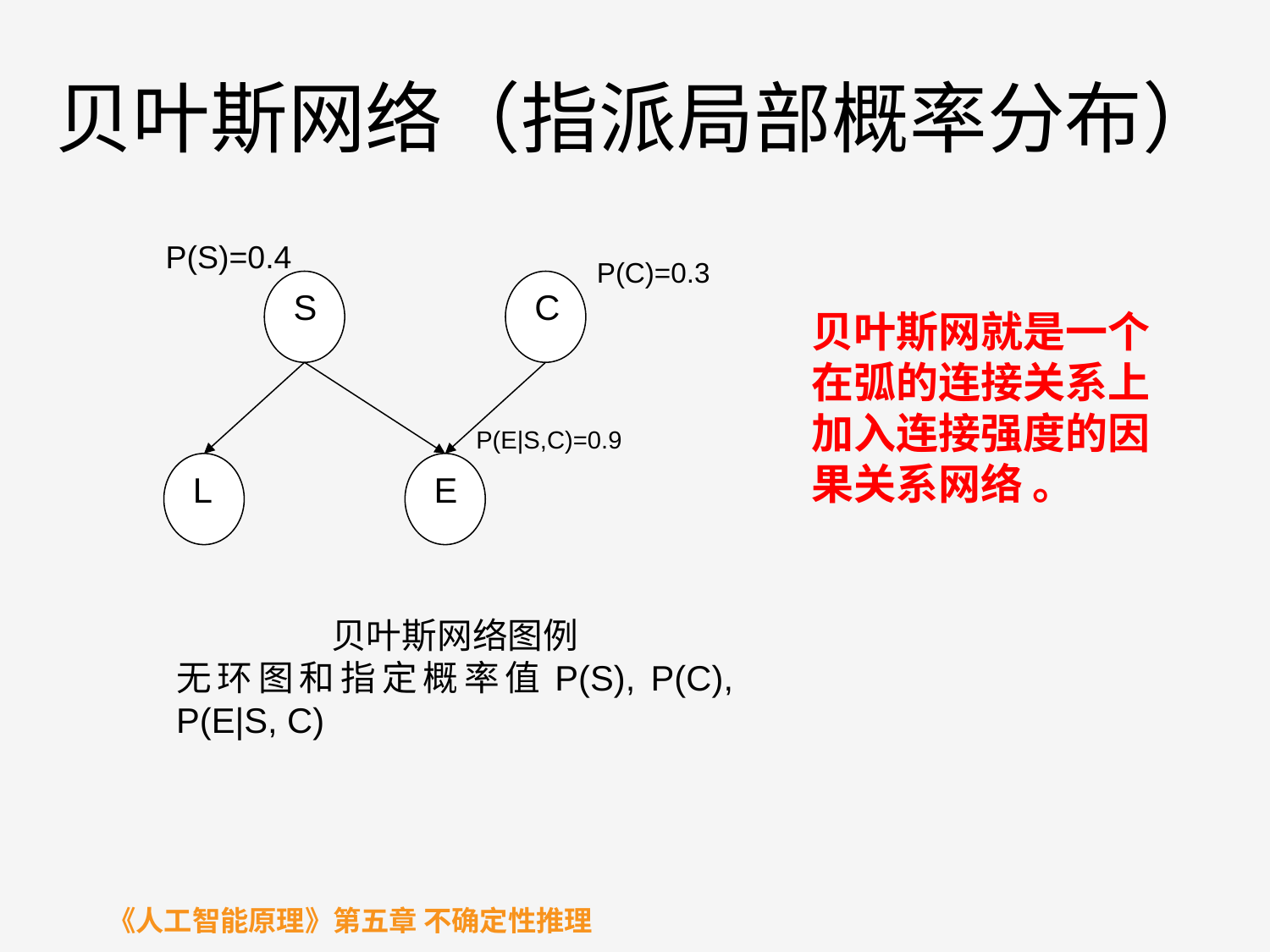

# 贝叶斯网络（指派局部概率分布）
P(S)=0.4
P(C)=0.3

S

C

L

E
P(E|S,C)=0.9
贝叶斯网就是一个在弧的连接关系上加入连接强度的因果关系网络 。

贝叶斯网络图例
无环图和指定概率值P(S), P(C), P(E|S, C)

《人工智能原理》第五章 不确定性推理